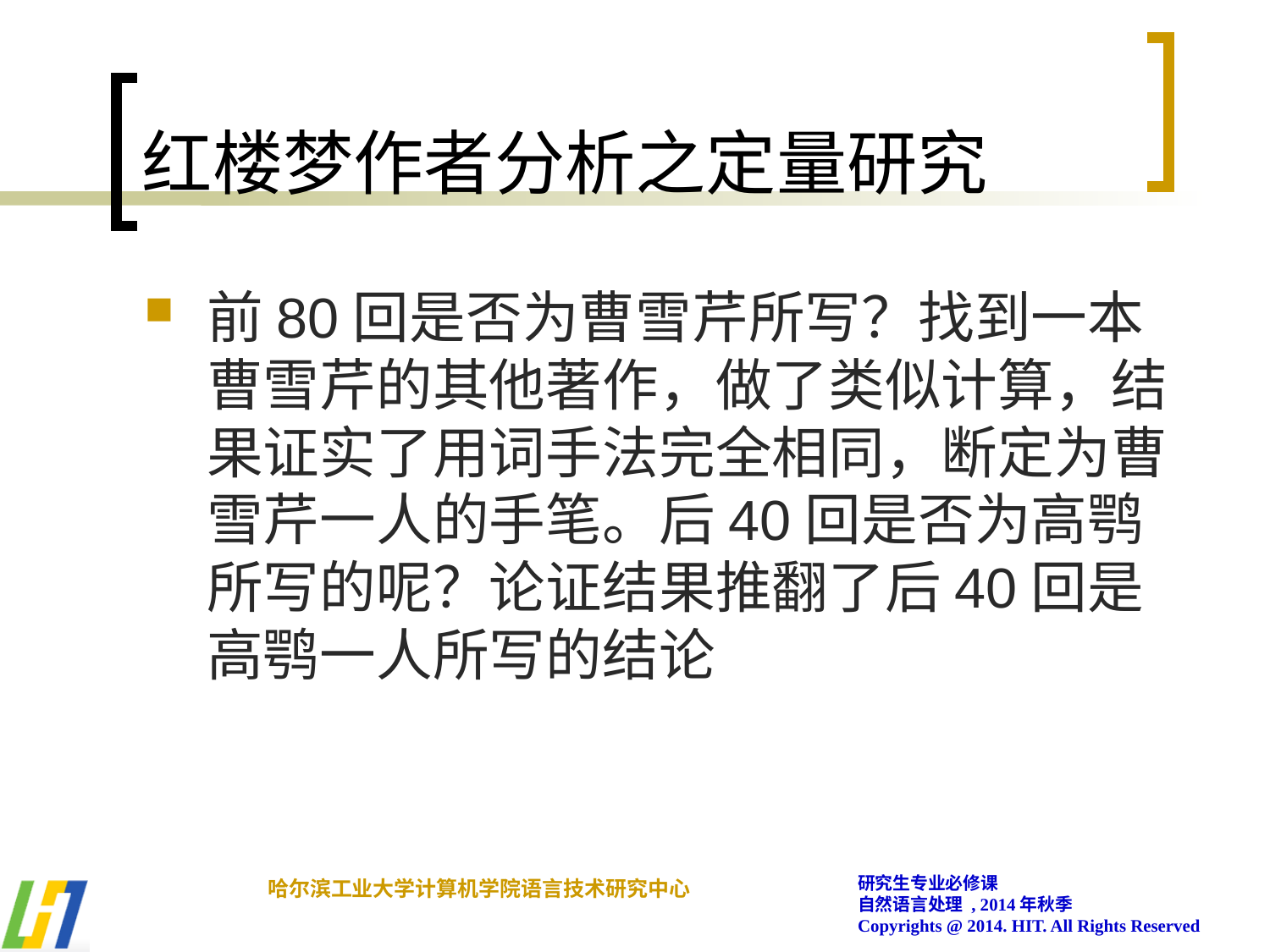

# 红楼梦作者分析之定量研究
前80回是否为曹雪芹所写？找到一本曹雪芹的其他著作，做了类似计算，结果证实了用词手法完全相同，断定为曹雪芹一人的手笔。后40回是否为高鹗所写的呢？论证结果推翻了后40回是高鹗一人所写的结论
研究生专业必修课
自然语言处理 , 2014年秋季
Copyrights @ 2014. HIT. All Rights Reserved
哈尔滨工业大学计算机学院语言技术研究中心